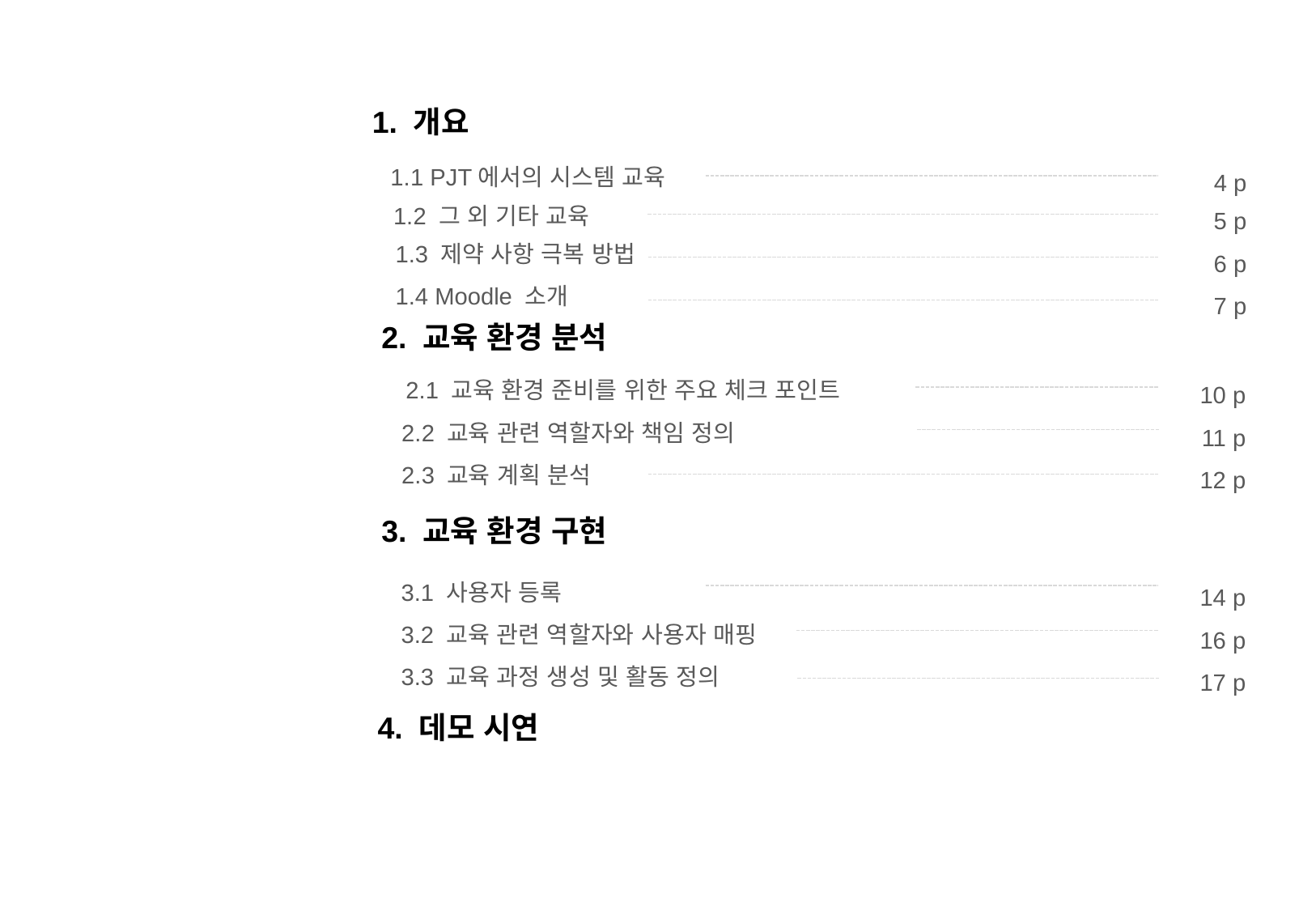

1. 개요
1.1 PJT에서의 시스템 교육
 4 p
1.2 그 외 기타 교육
 5 p
6 p
7 p
1.3 제약 사항 극복 방법
1.4 Moodle 소개
2. 교육 환경 분석
2.1 교육 환경 준비를 위한 주요 체크 포인트
 10 p
11 p
12 p
2.2 교육 관련 역할자와 책임 정의
2.3 교육 계획 분석
3. 교육 환경 구현
3.1 사용자 등록
3.2 교육 관련 역할자와 사용자 매핑
3.3 교육 과정 생성 및 활동 정의
 14 p
16 p
17 p
4. 데모 시연